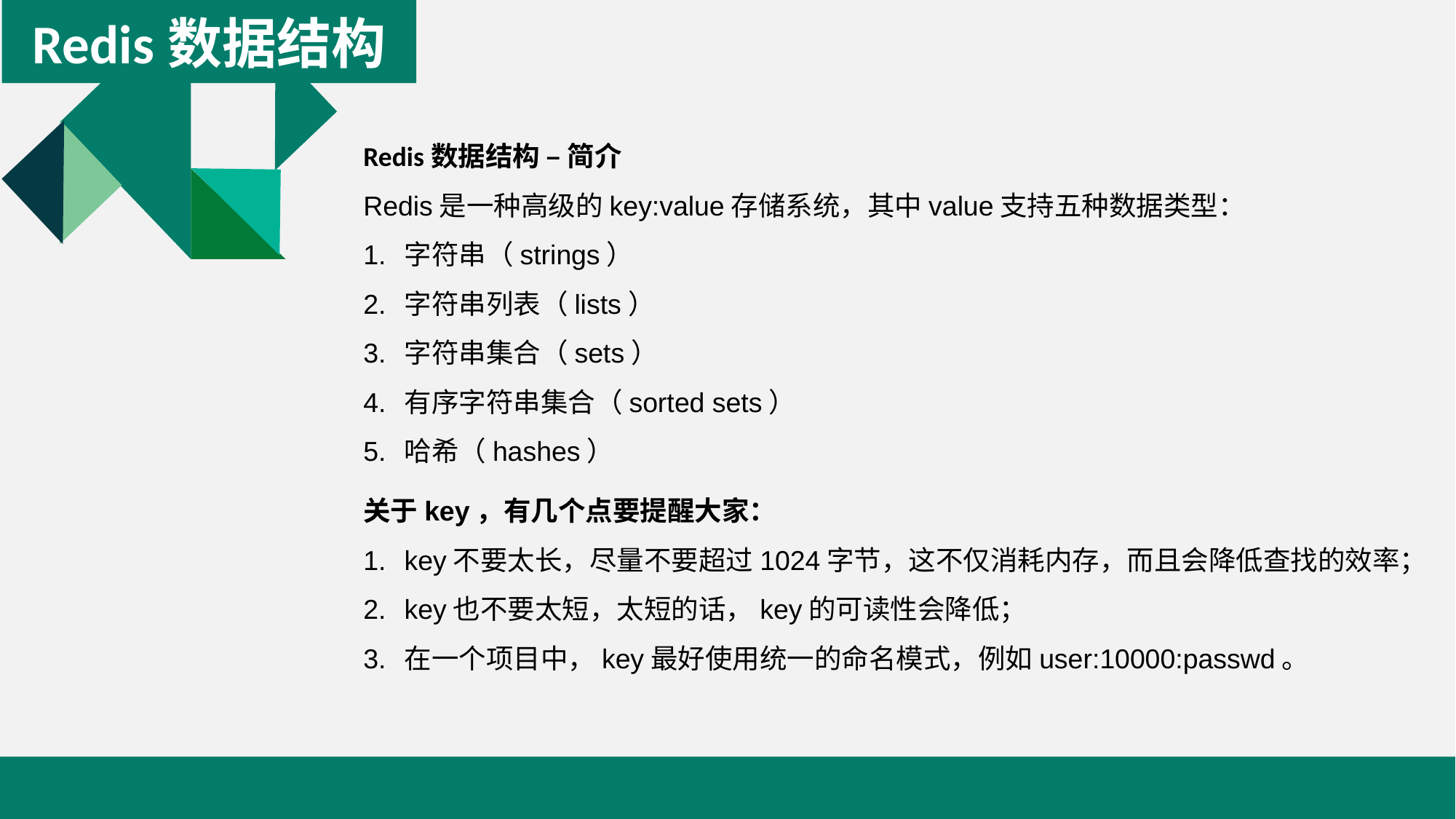

Redis数据结构
Redis数据结构 – 简介
Redis是一种高级的key:value存储系统，其中value支持五种数据类型：
字符串（strings）
字符串列表（lists）
字符串集合（sets）
有序字符串集合（sorted sets）
哈希（hashes）
关于key，有几个点要提醒大家：
key不要太长，尽量不要超过1024字节，这不仅消耗内存，而且会降低查找的效率；
key也不要太短，太短的话，key的可读性会降低；
在一个项目中，key最好使用统一的命名模式，例如user:10000:passwd。